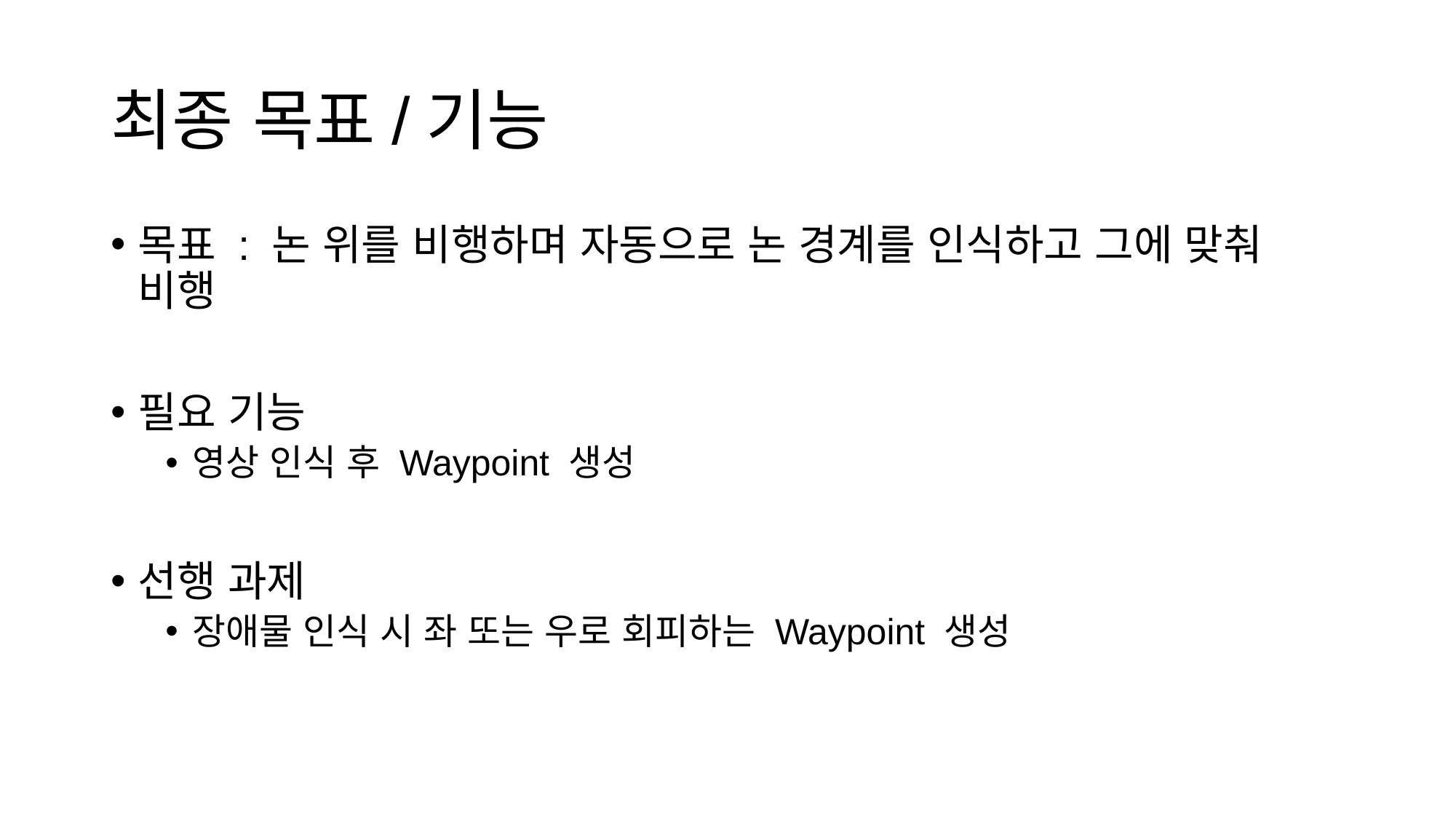

# 최종 목표/기능
목표 : 논 위를 비행하며 자동으로 논 경계를 인식하고 그에 맞춰 비행

필요 기능
영상 인식 후 Waypoint 생성

선행 과제
장애물 인식 시 좌 또는 우로 회피하는 Waypoint 생성